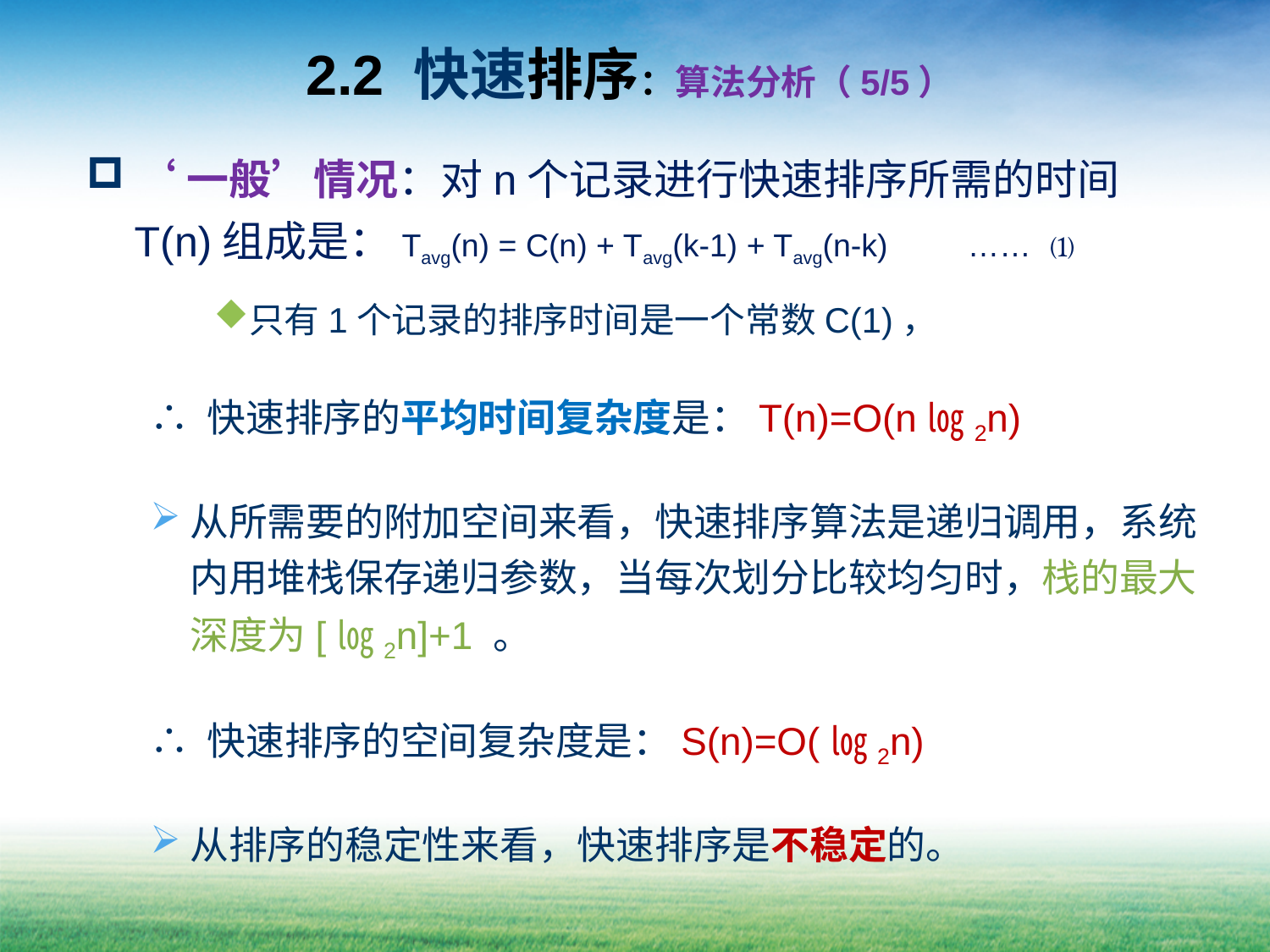

# 2.2 快速排序：算法分析（5/5）
‘一般’情况：对n个记录进行快速排序所需的时间T(n)组成是：Tavg(n) = C(n) + Tavg(k-1) + Tavg(n-k)         ……  ⑴
只有1个记录的排序时间是一个常数C(1)，
∴ 快速排序的平均时间复杂度是：T(n)=O(n㏒2n)
从所需要的附加空间来看，快速排序算法是递归调用，系统内用堆栈保存递归参数，当每次划分比较均匀时，栈的最大深度为[㏒2n]+1 。
∴ 快速排序的空间复杂度是：S(n)=O(㏒2n)
从排序的稳定性来看，快速排序是不稳定的。